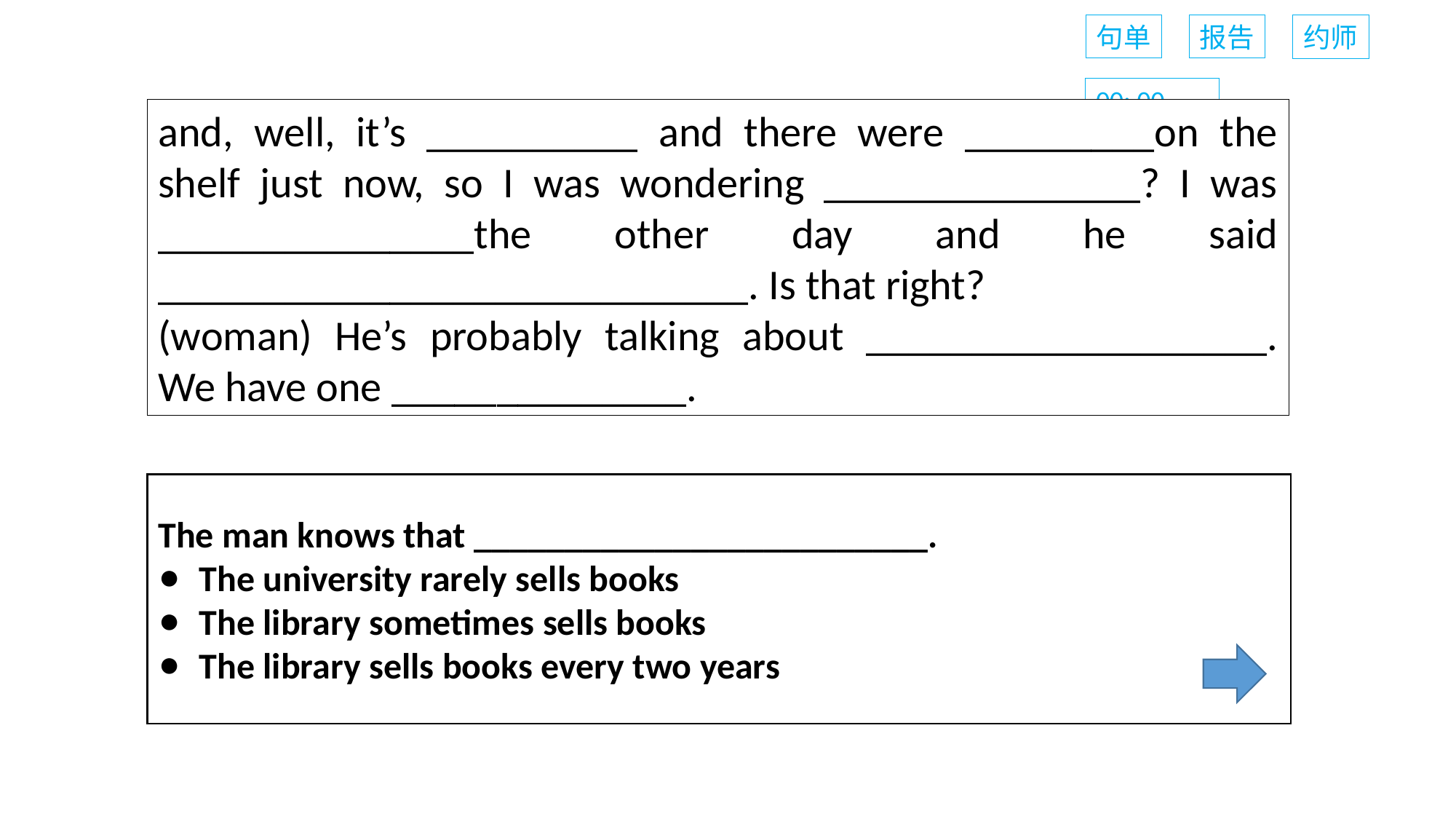

句单
报告
约师
00: 00
and, well, it’s __________ and there were _________on the shelf just now, so I was wondering _______________? I was _______________the other day and he said ____________________________. Is that right?
(woman) He’s probably talking about ___________________. We have one ______________.
The man knows that _________________________.
The university rarely sells books
The library sometimes sells books
The library sells books every two years